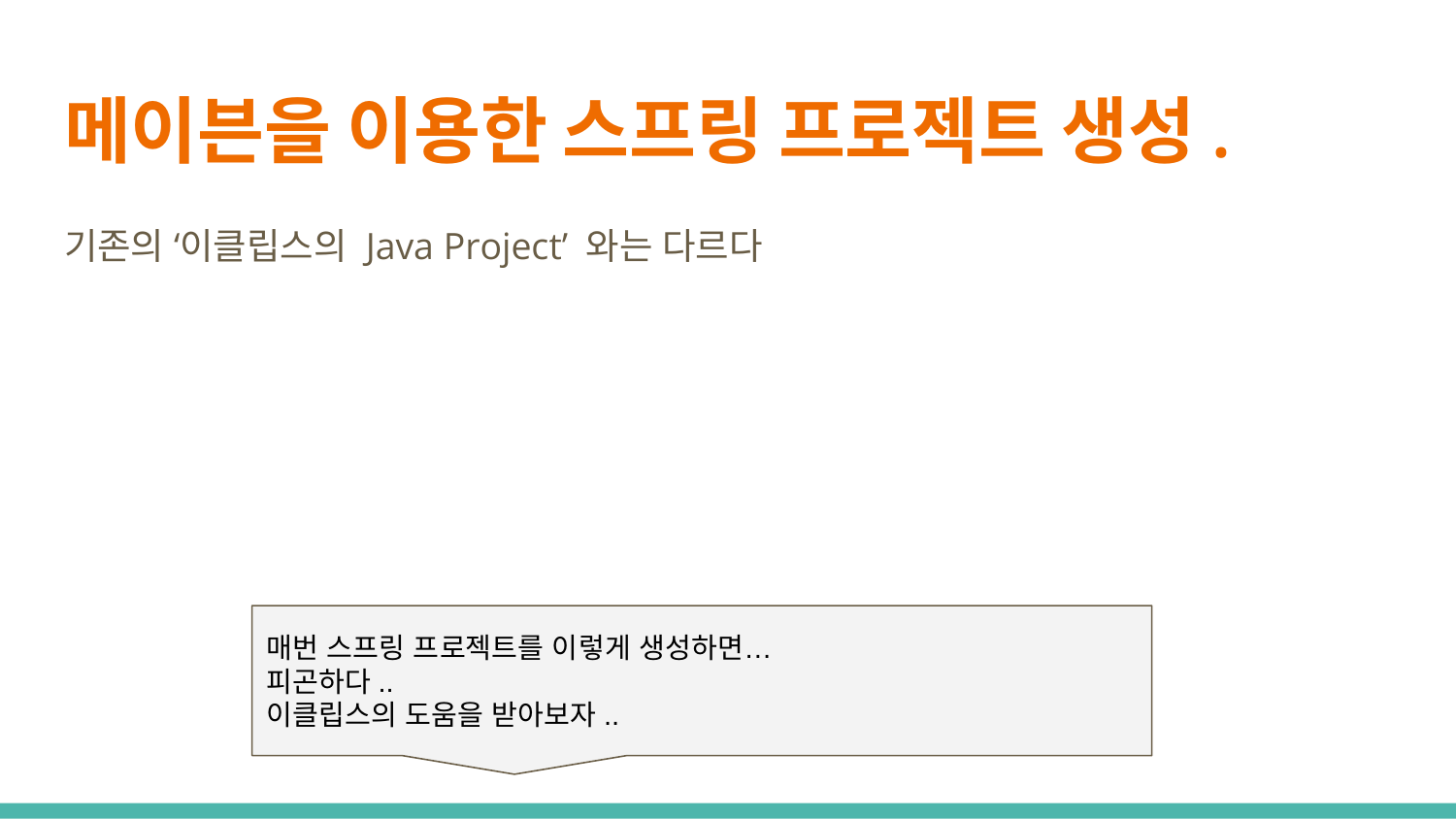

# 메이븐을 이용한 스프링 프로젝트 생성.
기존의 ‘이클립스의 Java Project’ 와는 다르다

매번 스프링 프로젝트를 이렇게 생성하면…
피곤하다..
이클립스의 도움을 받아보자..